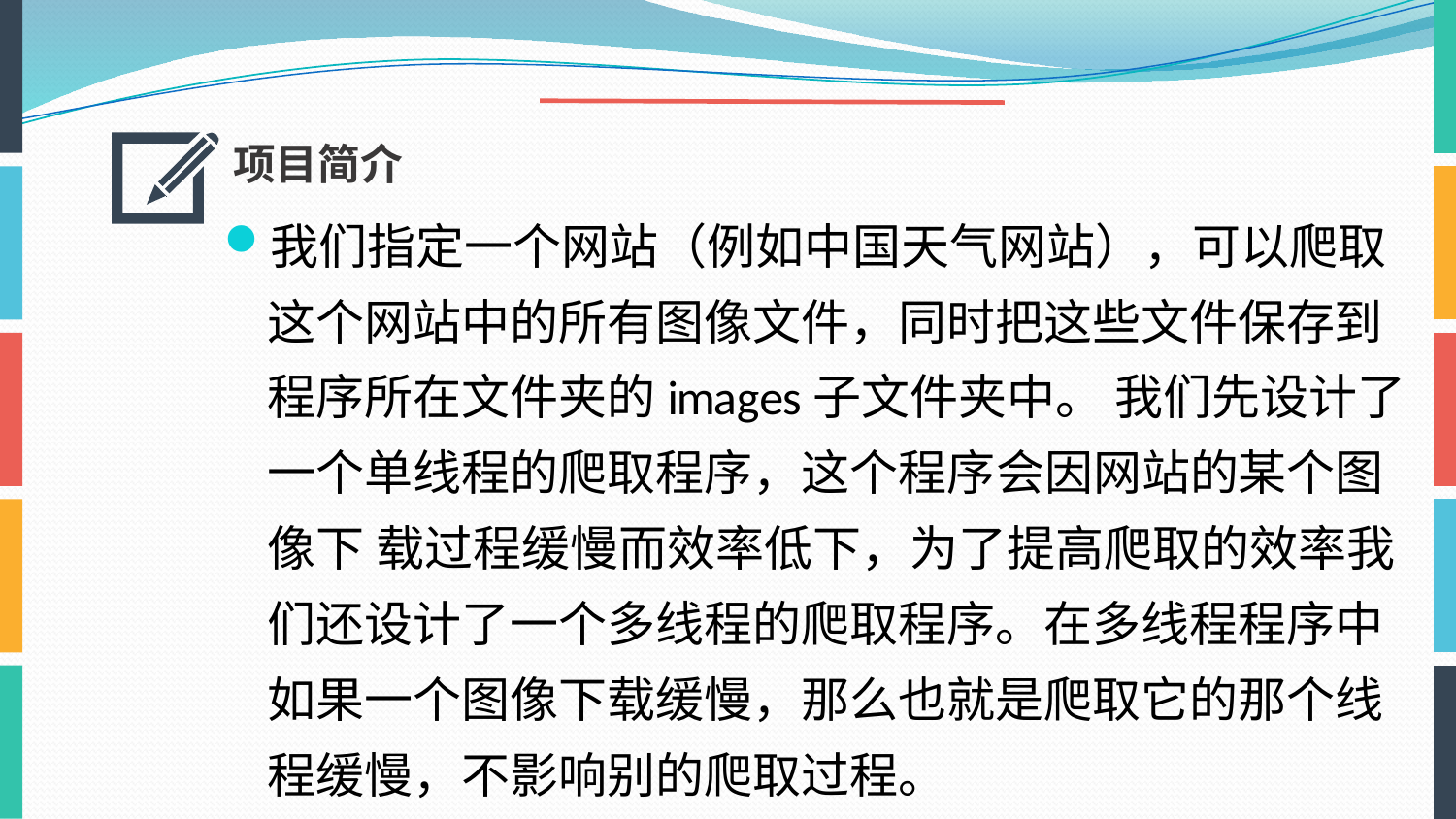

# 项目简介

我们指定一个网站（例如中国天气网站），可以爬取这个网站中的所有图像文件，同时把这些文件保存到程序所在文件夹的images子文件夹中。 我们先设计了一个单线程的爬取程序，这个程序会因网站的某个图像下 载过程缓慢而效率低下，为了提高爬取的效率我们还设计了一个多线程的爬取程序。在多线程程序中如果一个图像下载缓慢，那么也就是爬取它的那个线程缓慢，不影响别的爬取过程。